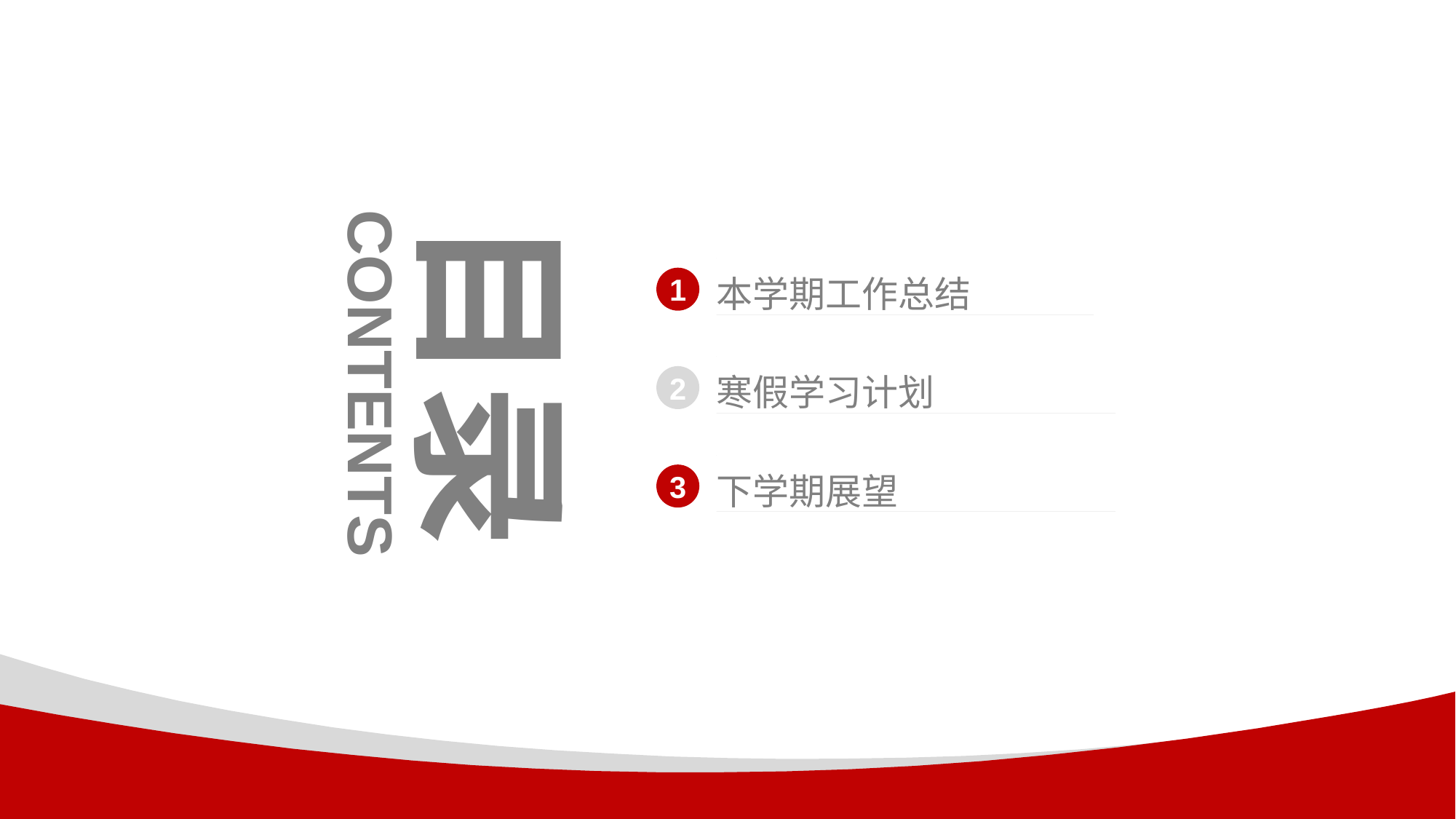

目录
本学期工作总结
1
CONTENTS
寒假学习计划
2
下学期展望
3